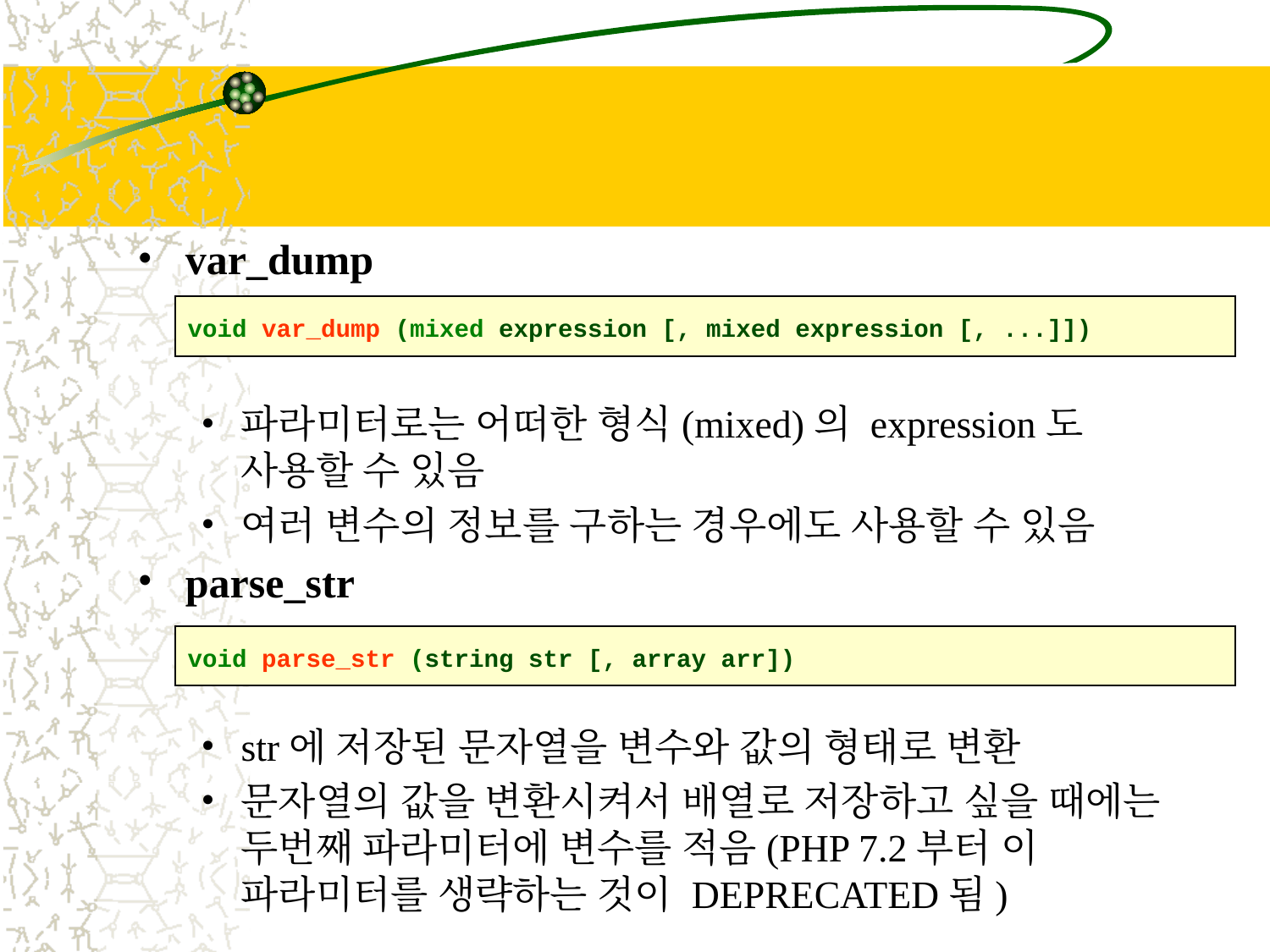

#
var_dump

파라미터로는 어떠한 형식(mixed)의 expression도 사용할 수 있음
여러 변수의 정보를 구하는 경우에도 사용할 수 있음
parse_str

str에 저장된 문자열을 변수와 값의 형태로 변환
문자열의 값을 변환시켜서 배열로 저장하고 싶을 때에는 두번째 파라미터에 변수를 적음(PHP 7.2부터 이 파라미터를 생략하는 것이 DEPRECATED됨)
void var_dump (mixed expression [, mixed expression [, ...]])
void parse_str (string str [, array arr])